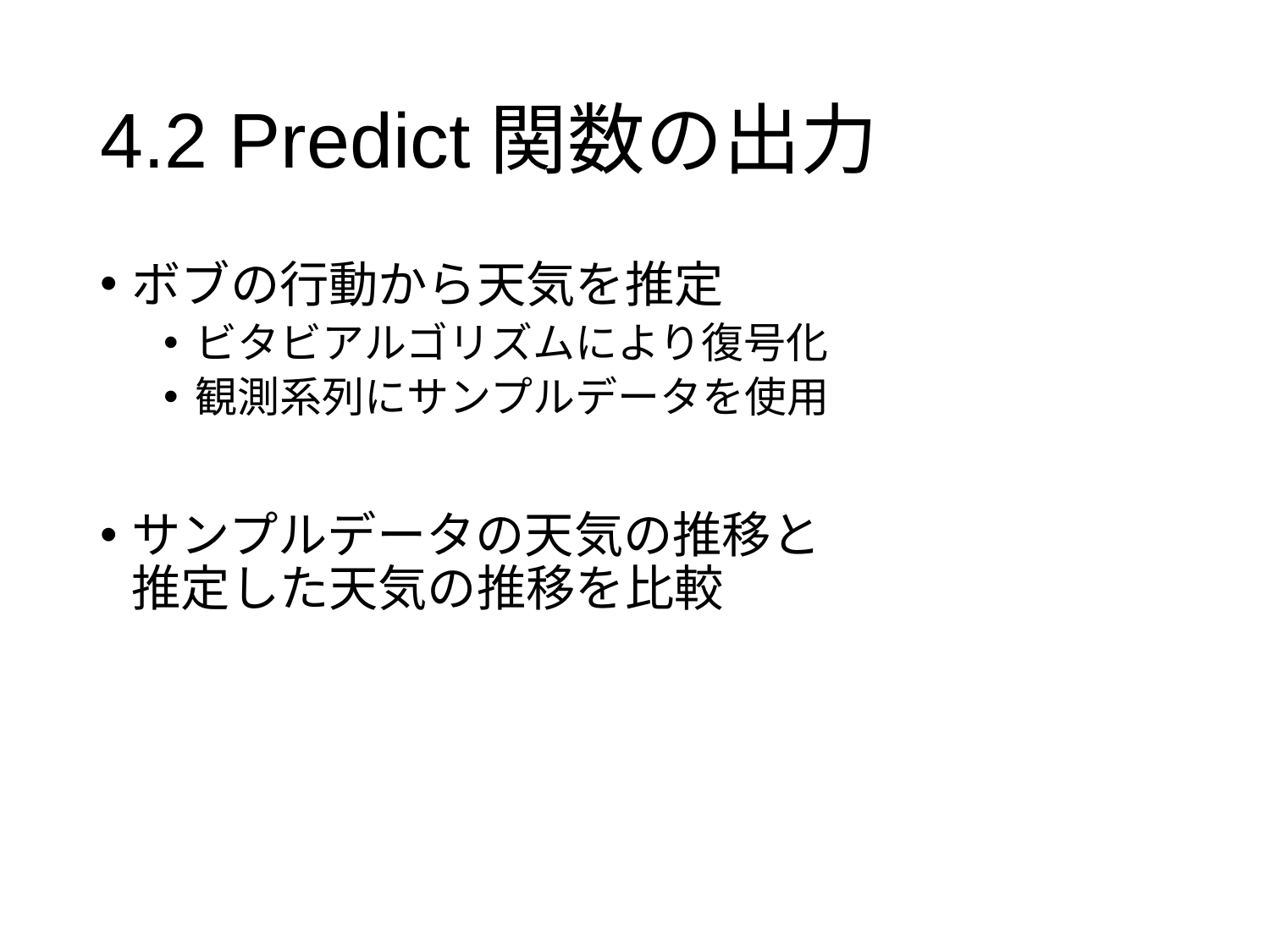

# 4.2 Predict関数の出力
ボブの行動から天気を推定
ビタビアルゴリズムにより復号化
観測系列にサンプルデータを使用

サンプルデータの天気の推移と
推定した天気の推移を比較